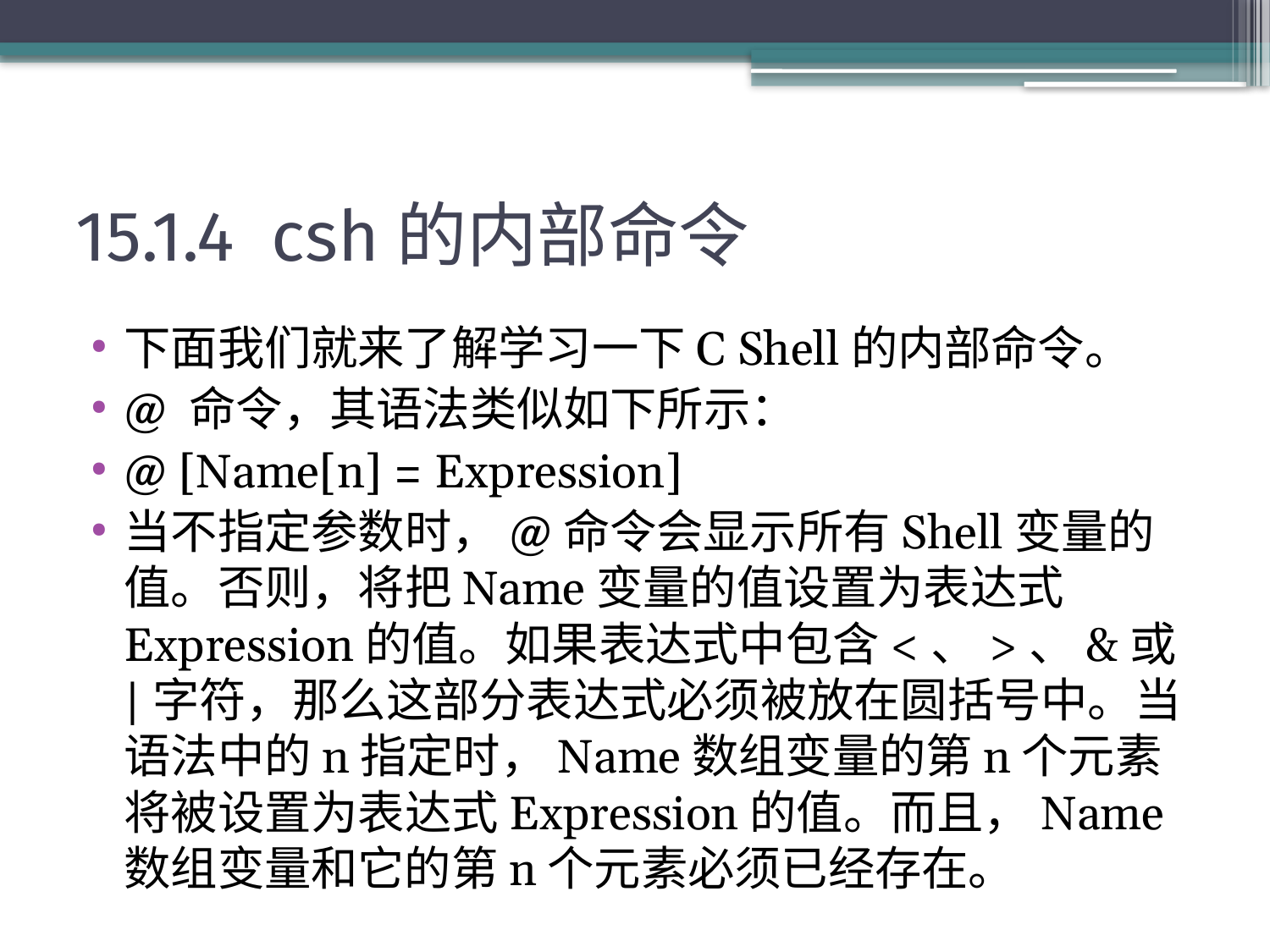

# 15.1.4  csh的内部命令
下面我们就来了解学习一下C Shell的内部命令。
@ 命令，其语法类似如下所示：
@ [Name[n] = Expression]
当不指定参数时，@命令会显示所有Shell变量的值。否则，将把Name变量的值设置为表达式Expression的值。如果表达式中包含<、>、&或|字符，那么这部分表达式必须被放在圆括号中。当语法中的n指定时，Name数组变量的第n个元素将被设置为表达式Expression的值。而且，Name数组变量和它的第n个元素必须已经存在。